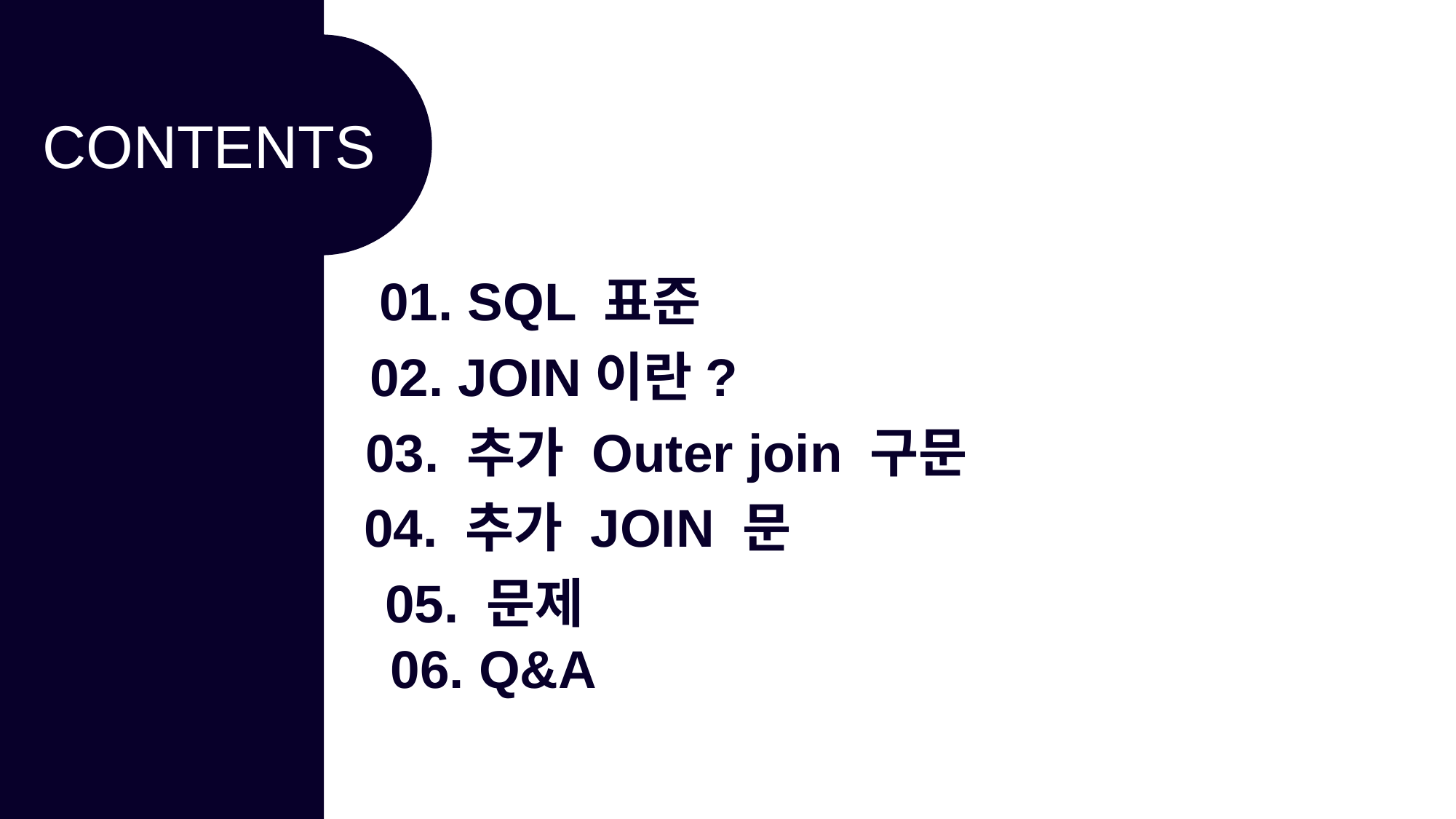

CONTENTS
01. SQL 표준
02. JOIN이란?
03. 추가 Outer join 구문
04. 추가 JOIN 문
05. 문제
06. Q&A